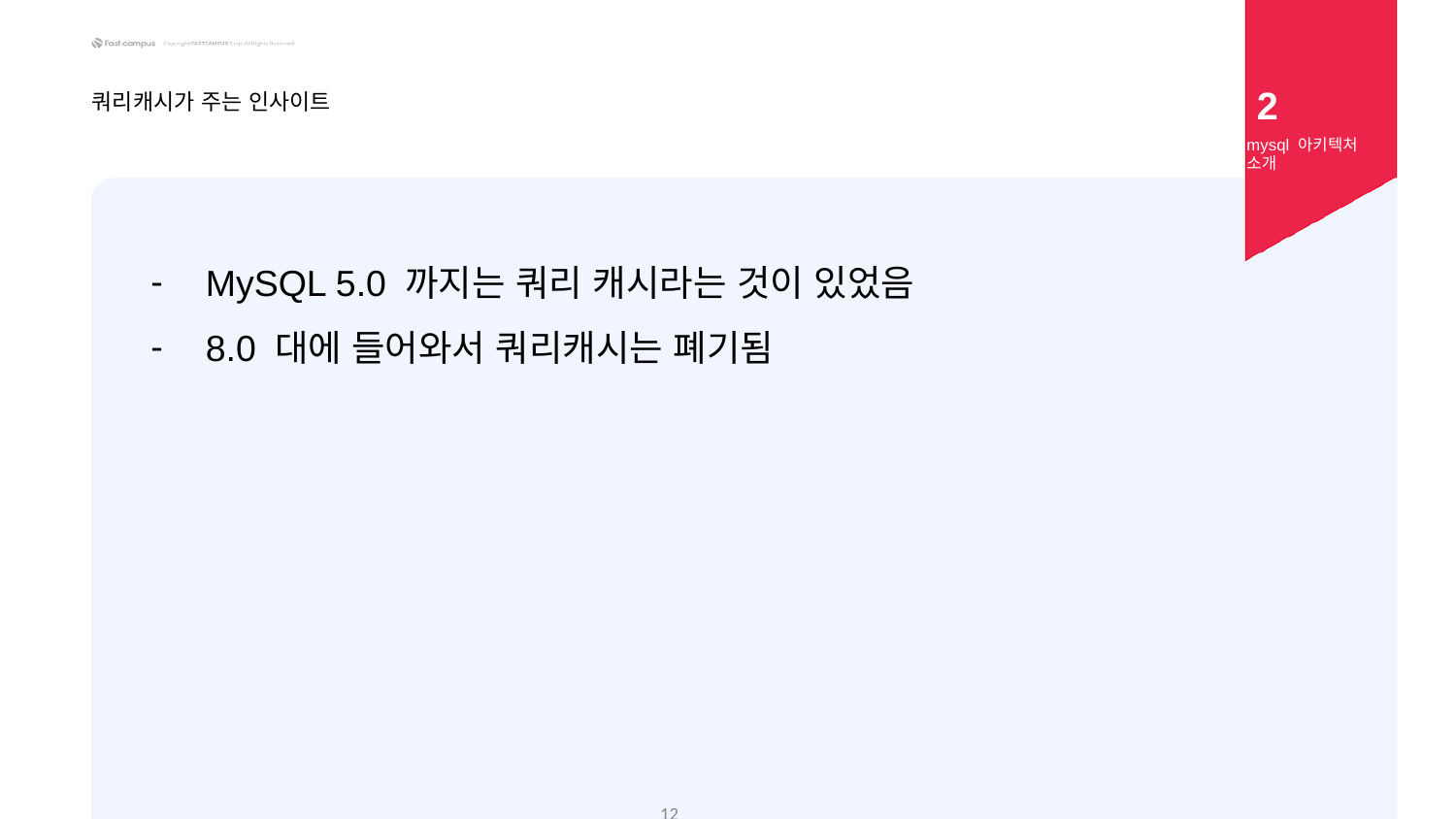

2
쿼리캐시가 주는 인사이트

mysql 아키텍처 소개

MySQL 5.0 까지는 쿼리 캐시라는 것이 있었음
8.0 대에 들어와서 쿼리캐시는 폐기됨
12